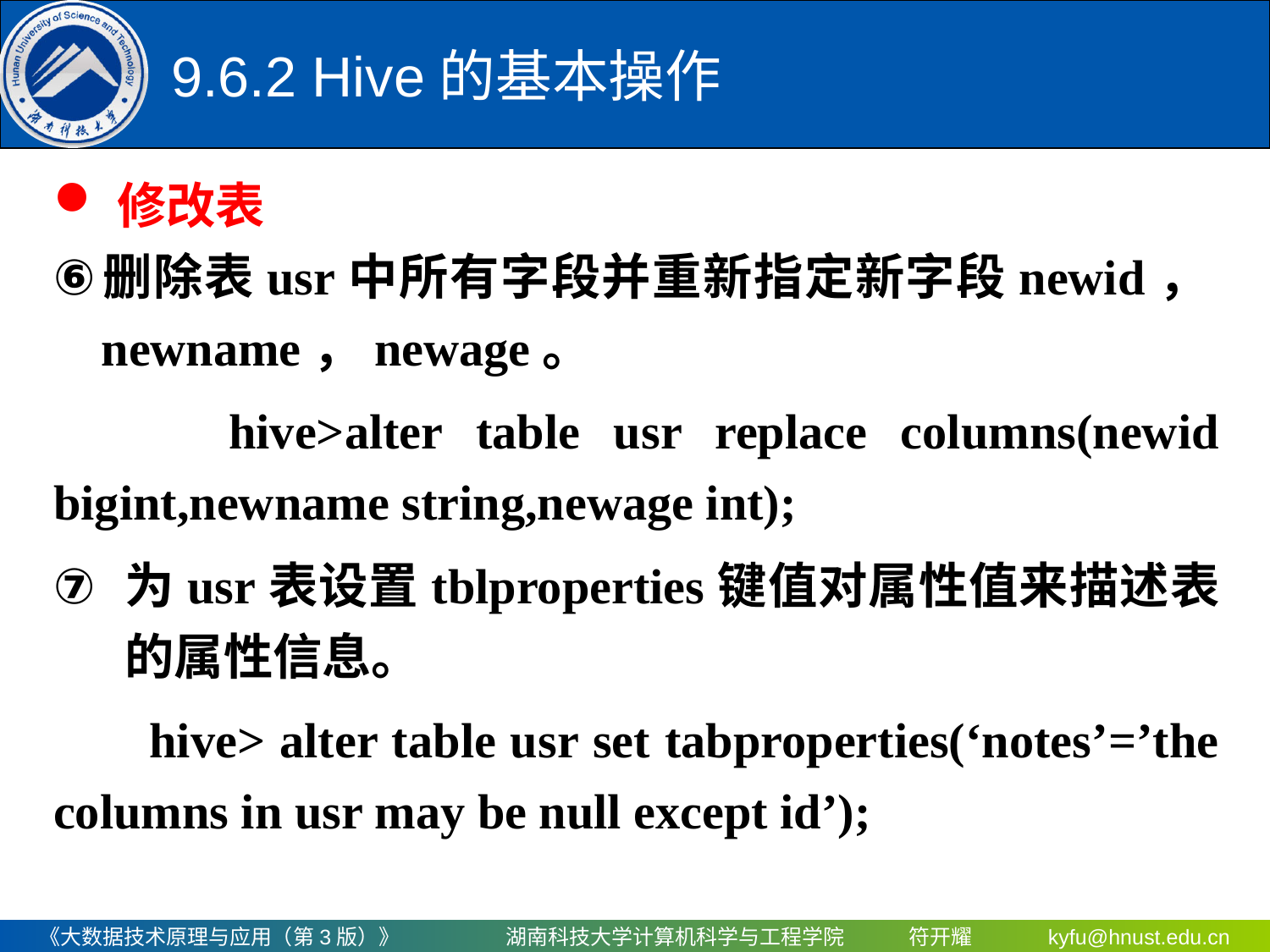

9.6.2 Hive的基本操作
修改表
删除表usr中所有字段并重新指定新字段newid，newname，newage。
     hive>alter table usr replace columns(newid bigint,newname string,newage int);
为usr表设置tblproperties键值对属性值来描述表的属性信息。
      hive> alter table usr set tabproperties(‘notes’=’the columns in usr may be null except id’);